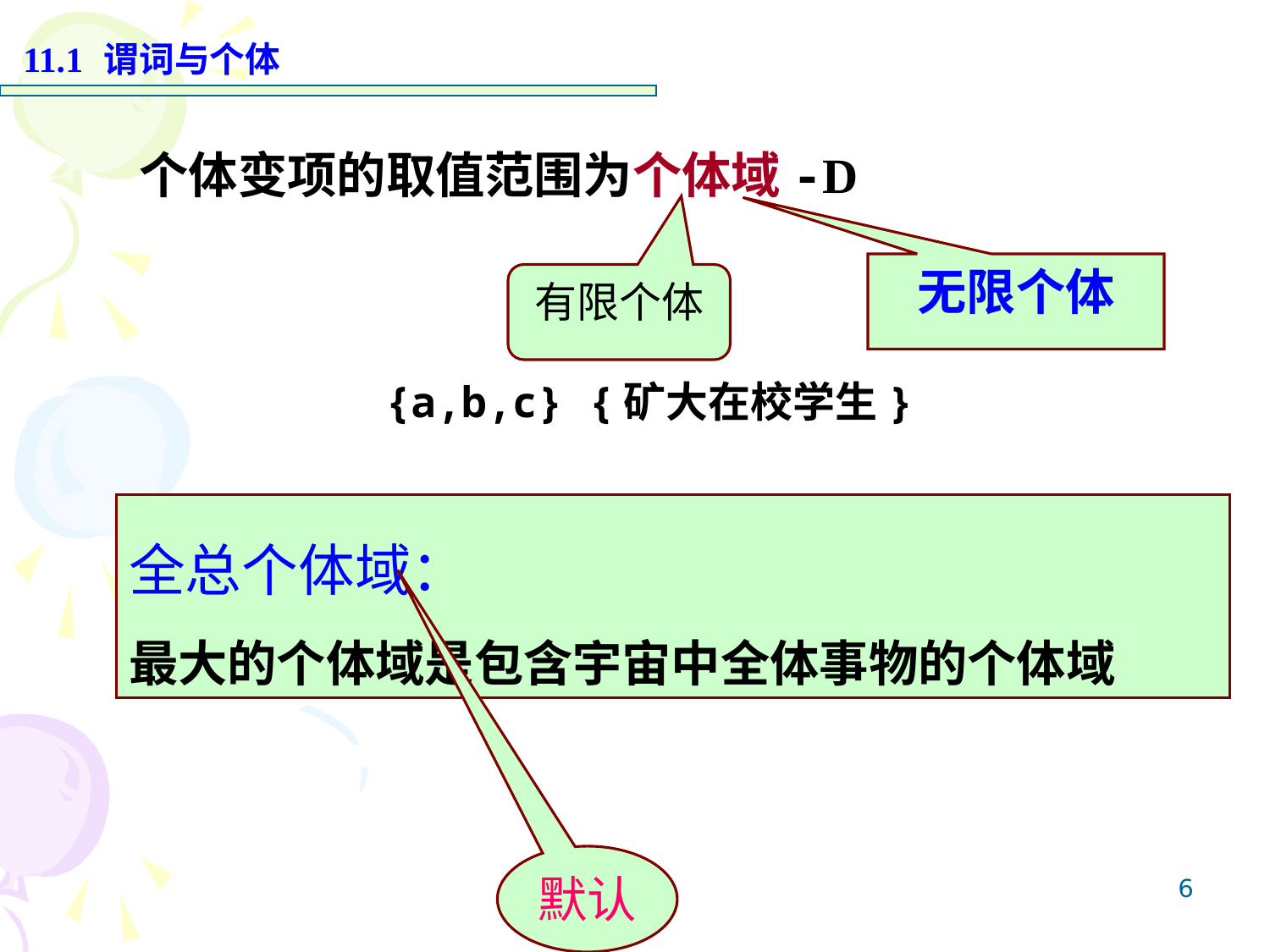

11.1 谓词与个体

个体变项的取值范围为个体域-D
无限个体
有限个体
{a,b,c} {矿大在校学生}
全总个体域：
最大的个体域是包含宇宙中全体事物的个体域
默认
6